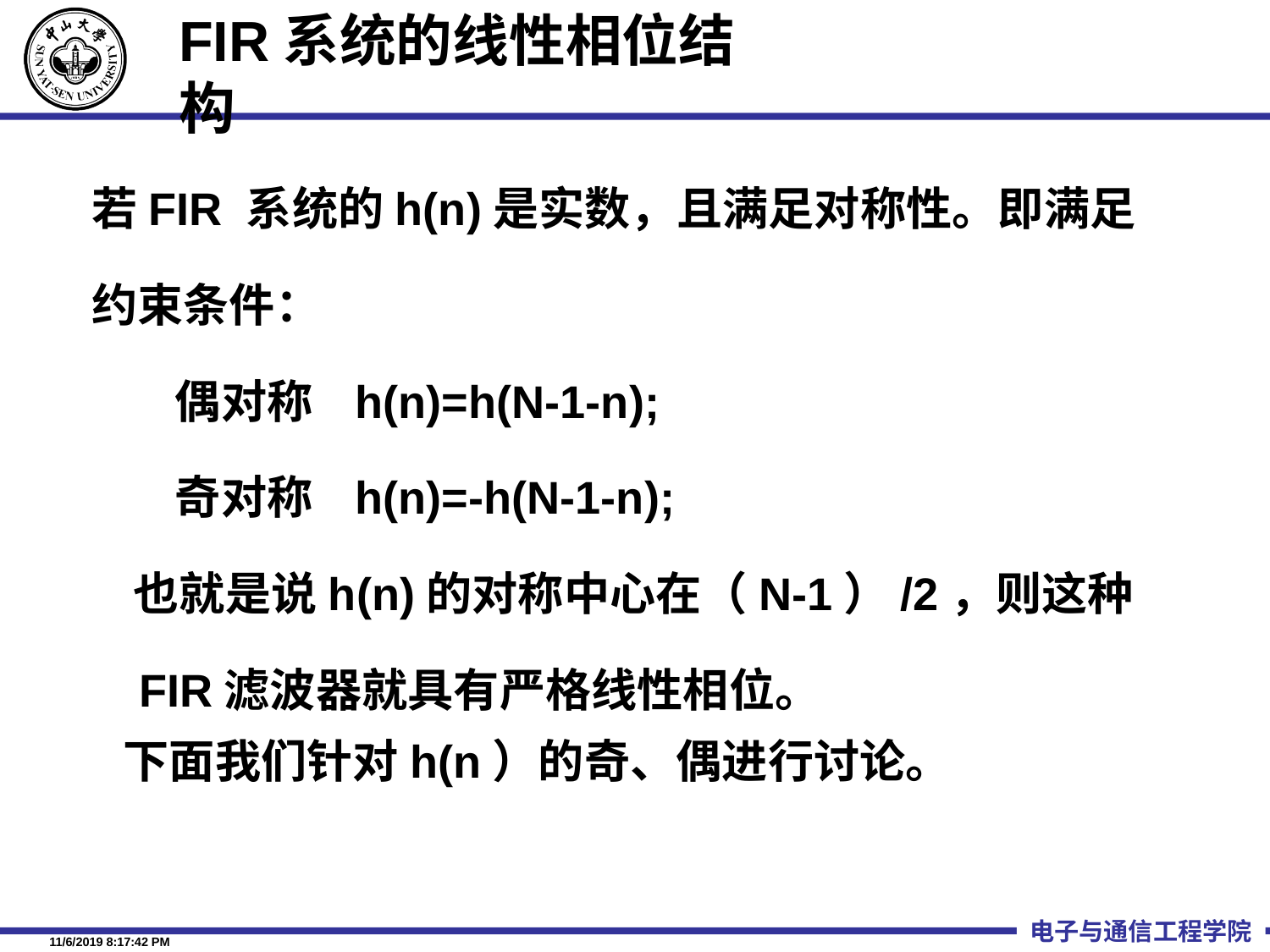

FIR系统的线性相位结构
若FIR 系统的h(n)是实数，且满足对称性。即满足约束条件：
       偶对称   h(n)=h(N-1-n);
       奇对称   h(n)=-h(N-1-n);
   也就是说h(n)的对称中心在（N-1）/2，则这种FIR滤波器就具有严格线性相位。
  下面我们针对h(n）的奇、偶进行讨论。